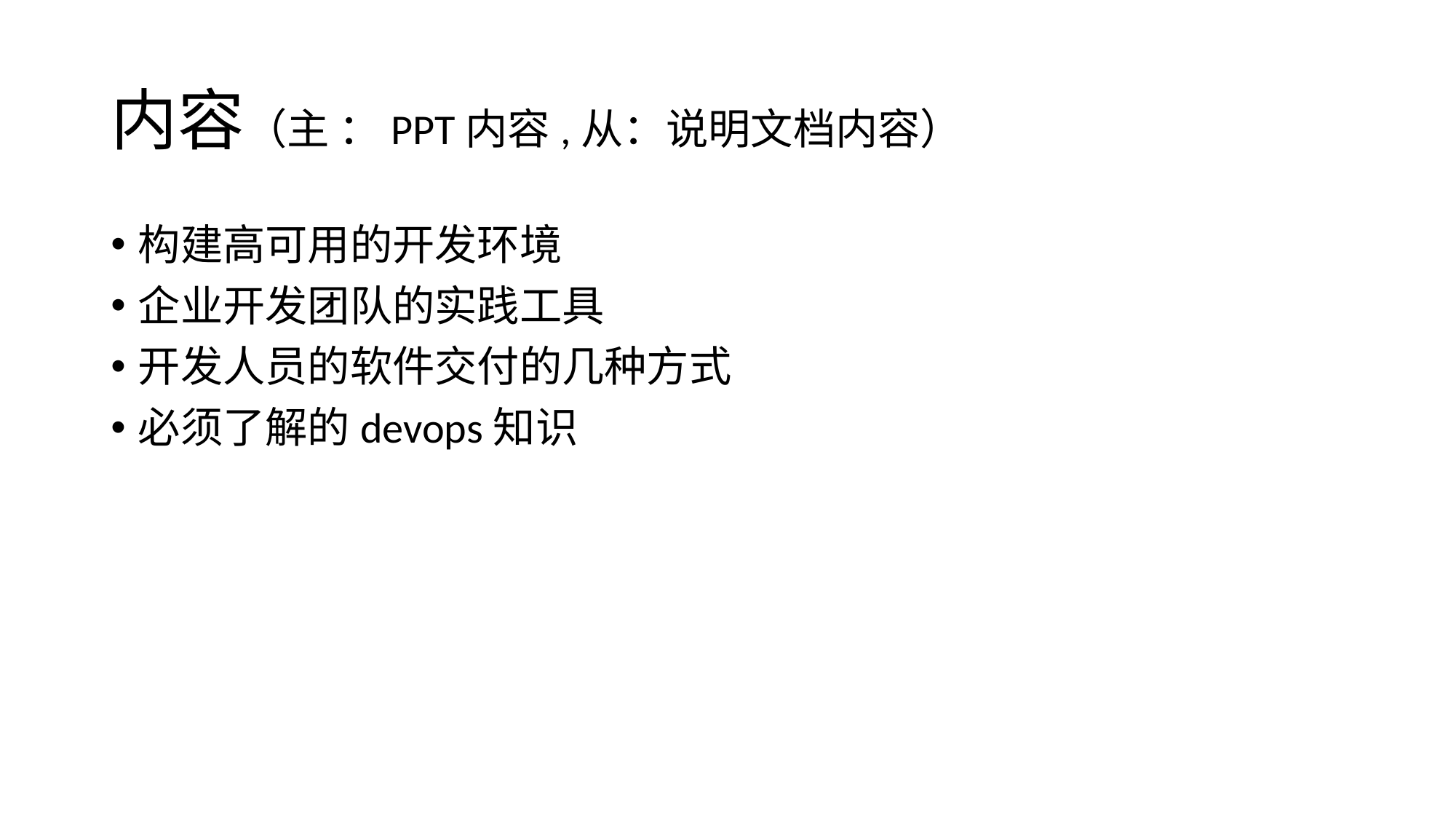

# 内容（主 ：PPT内容,从：说明文档内容）
构建高可用的开发环境
企业开发团队的实践工具
开发人员的软件交付的几种方式
必须了解的devops知识